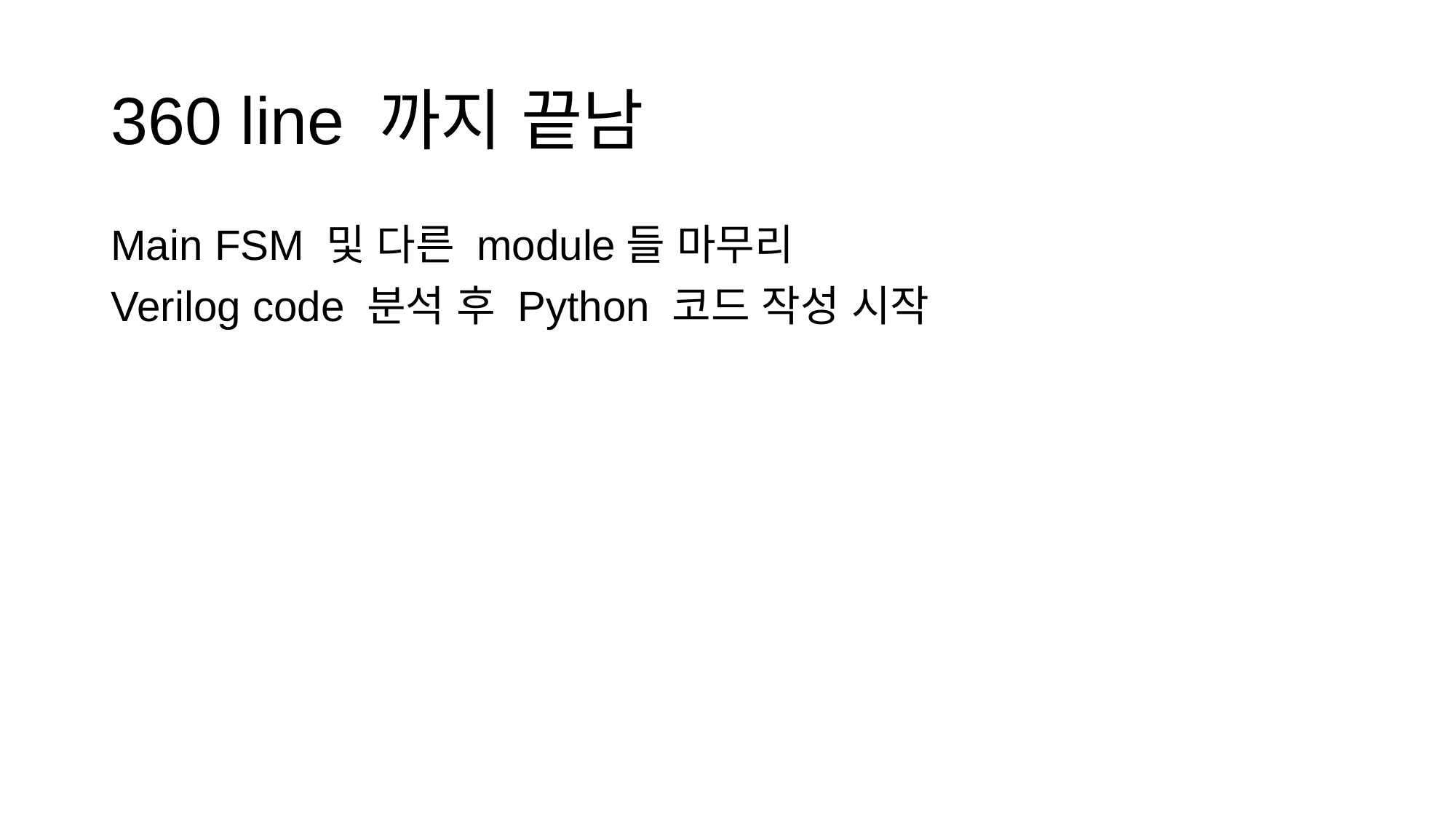

# 360 line 까지 끝남
Main FSM 및 다른 module들 마무리
Verilog code 분석 후 Python 코드 작성 시작